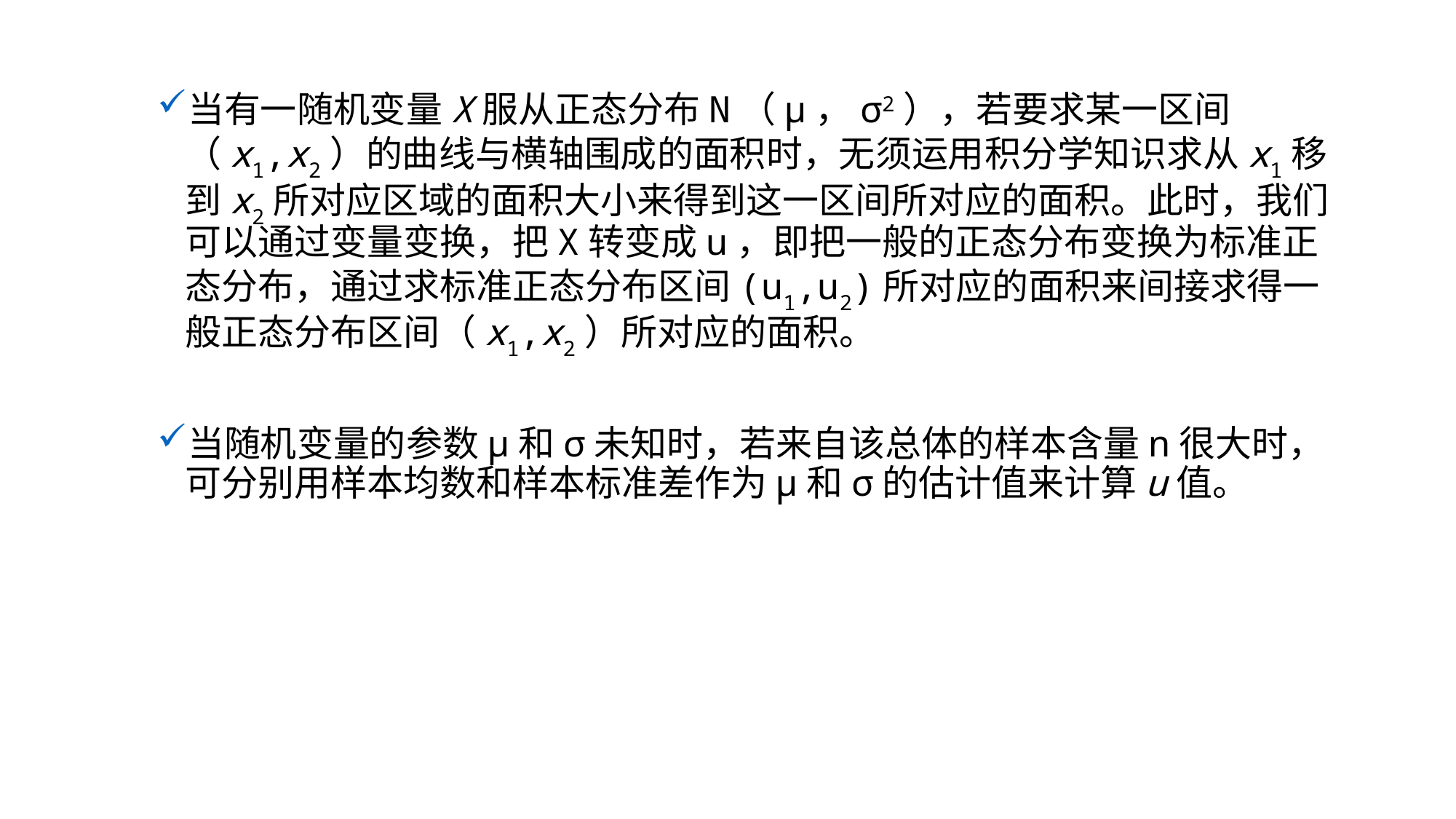

当有一随机变量X服从正态分布N（μ，σ2），若要求某一区间（x1,x2）的曲线与横轴围成的面积时，无须运用积分学知识求从x1移到x2所对应区域的面积大小来得到这一区间所对应的面积。此时，我们可以通过变量变换，把X转变成u，即把一般的正态分布变换为标准正态分布，通过求标准正态分布区间(u1,u2)所对应的面积来间接求得一般正态分布区间（x1,x2）所对应的面积。

当随机变量的参数μ和σ未知时，若来自该总体的样本含量n很大时，可分别用样本均数和样本标准差作为μ和σ的估计值来计算u值。